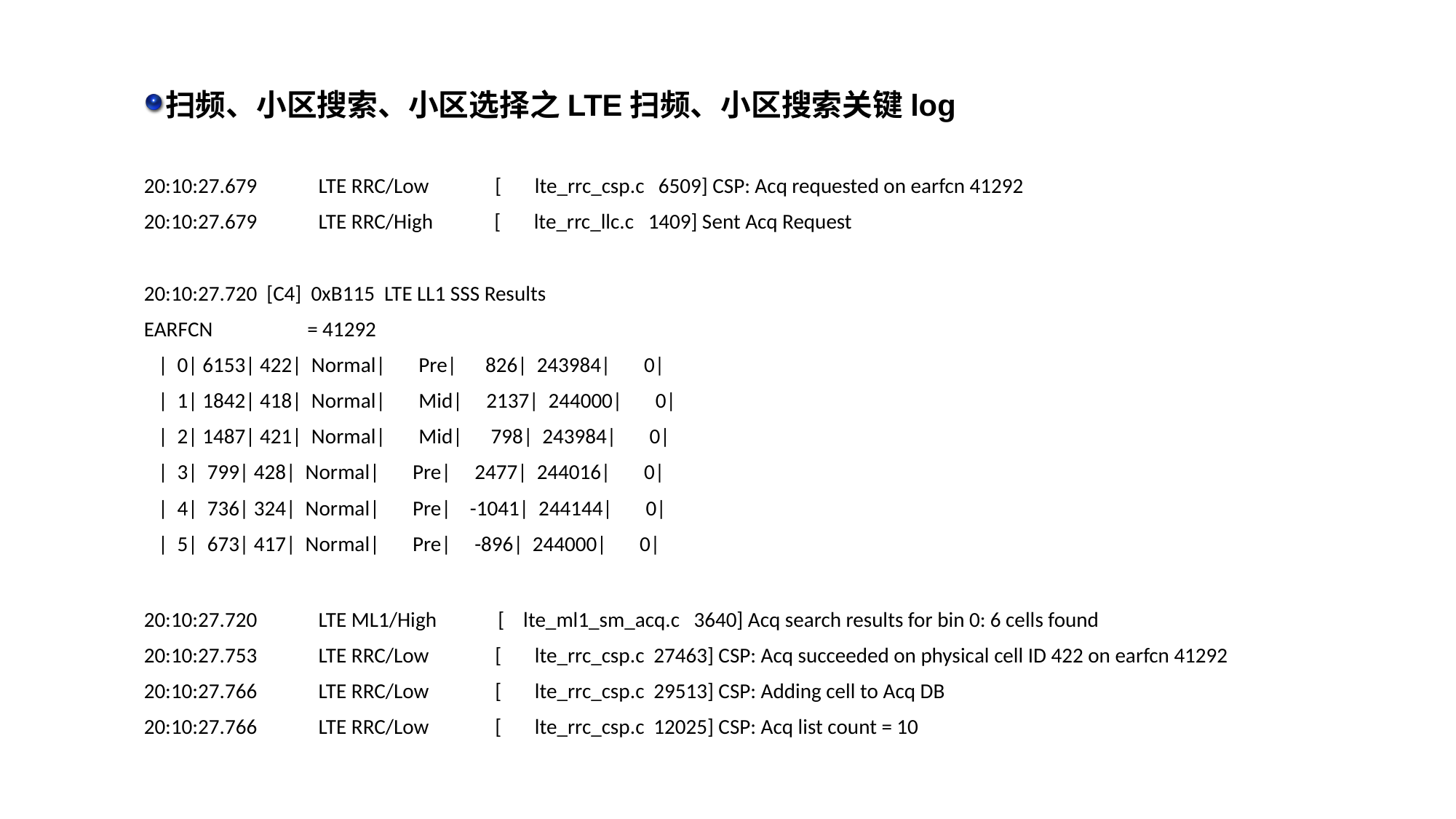

扫频、小区搜索、小区选择之LTE扫频、小区搜索关键log

20:10:27.679             LTE RRC/Low              [       lte_rrc_csp.c   6509] CSP: Acq requested on earfcn 41292
20:10:27.679             LTE RRC/High             [       lte_rrc_llc.c   1409] Sent Acq Request

20:10:27.720  [C4]  0xB115  LTE LL1 SSS Results
EARFCN                    = 41292
   |  0| 6153| 422|  Normal|       Pre|      826|  243984|       0|
   |  1| 1842| 418|  Normal|       Mid|     2137|  244000|       0|
   |  2| 1487| 421|  Normal|       Mid|      798|  243984|       0|
   |  3|  799| 428|  Normal|       Pre|     2477|  244016|       0|
   |  4|  736| 324|  Normal|       Pre|    -1041|  244144|       0|
   |  5|  673| 417|  Normal|       Pre|     -896|  244000|       0|

20:10:27.720             LTE ML1/High             [    lte_ml1_sm_acq.c   3640] Acq search results for bin 0: 6 cells found
20:10:27.753             LTE RRC/Low              [       lte_rrc_csp.c  27463] CSP: Acq succeeded on physical cell ID 422 on earfcn 41292
20:10:27.766             LTE RRC/Low              [       lte_rrc_csp.c  29513] CSP: Adding cell to Acq DB
20:10:27.766             LTE RRC/Low              [       lte_rrc_csp.c  12025] CSP: Acq list count = 10